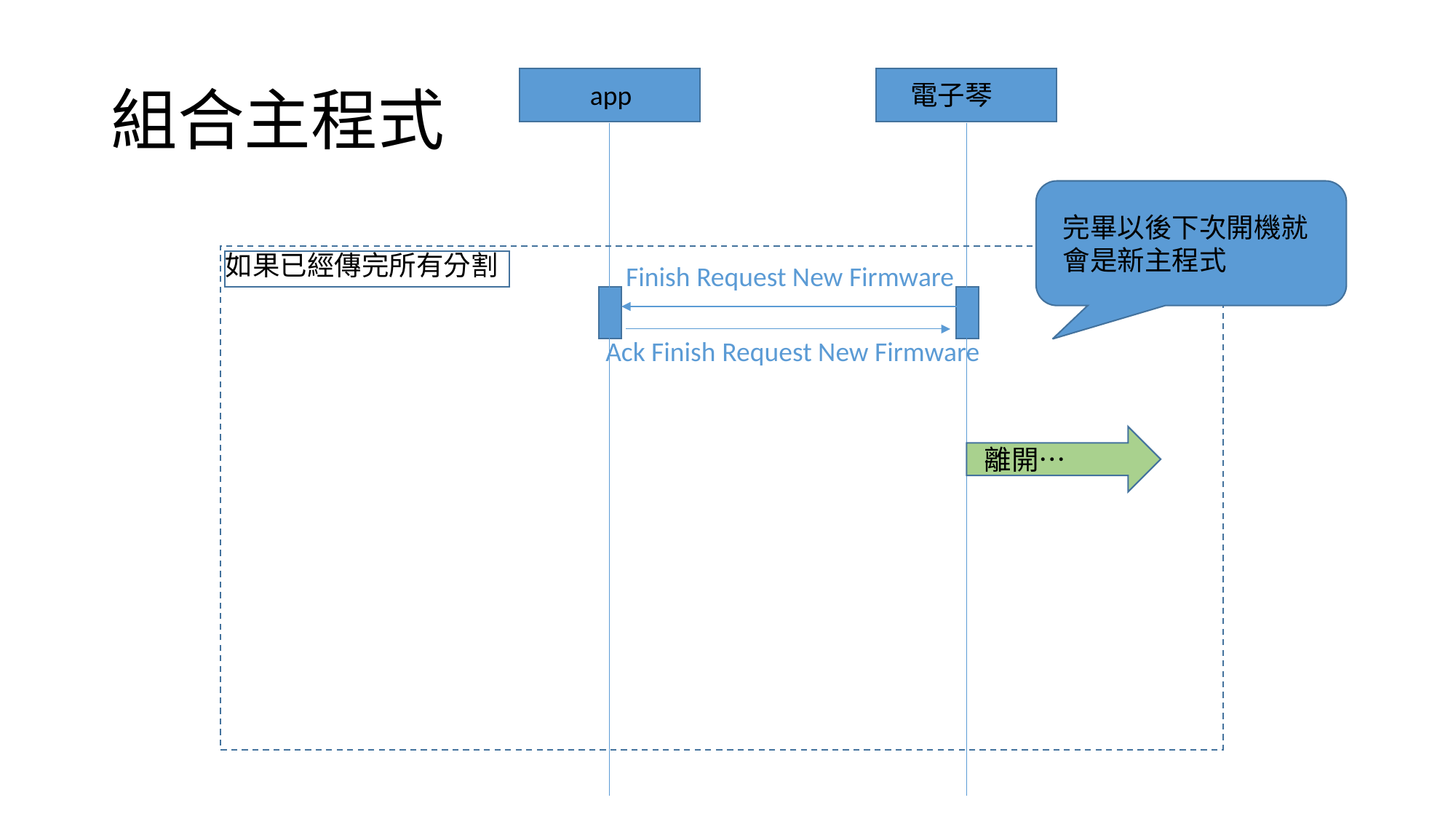

# 組合主程式

app
電子琴

完畢以後下次開機就會是新主程式
如果已經傳完所有分割

Finish Request New Firmware

Ack Finish Request New Firmware

離開…